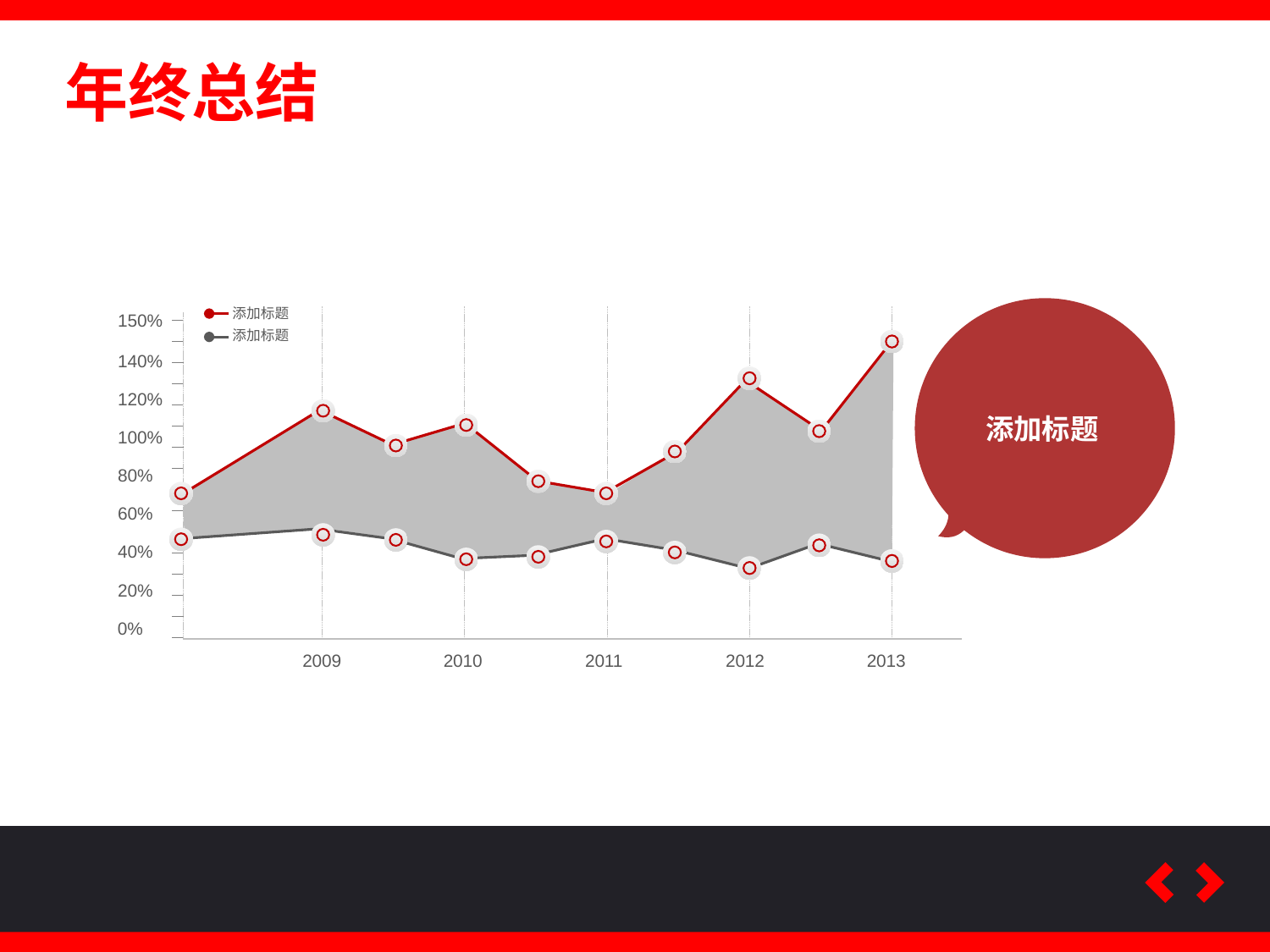

年终总结

添加标题
添加标题
150%
140%
120%
100%
80%
60%
40%
20%
0%

添加标题

2009
2010
2011
2012
2013